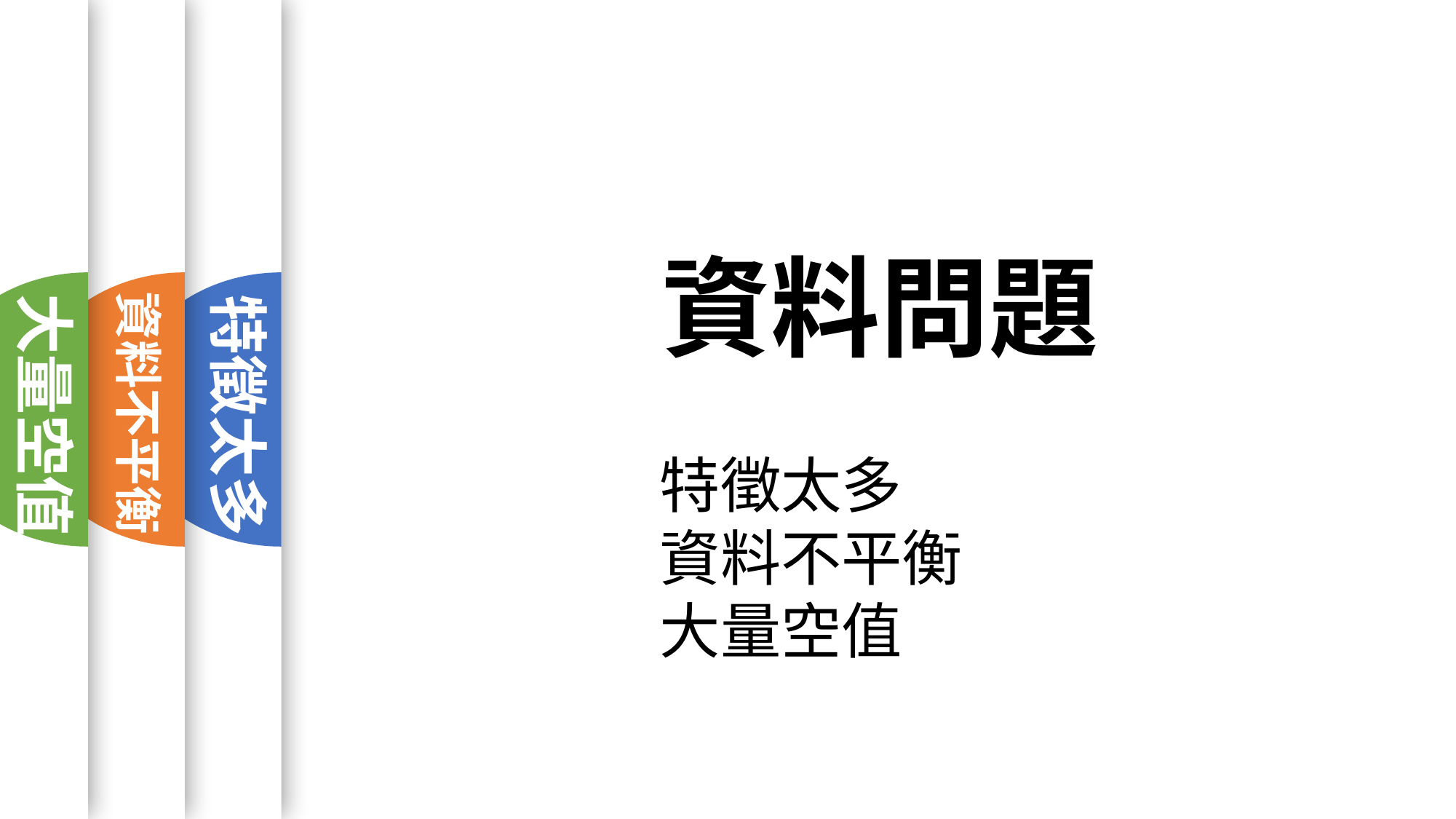

資料問題

資料不平衡

大量空值
特徵太多
特徵太多
資料不平衡
大量空值